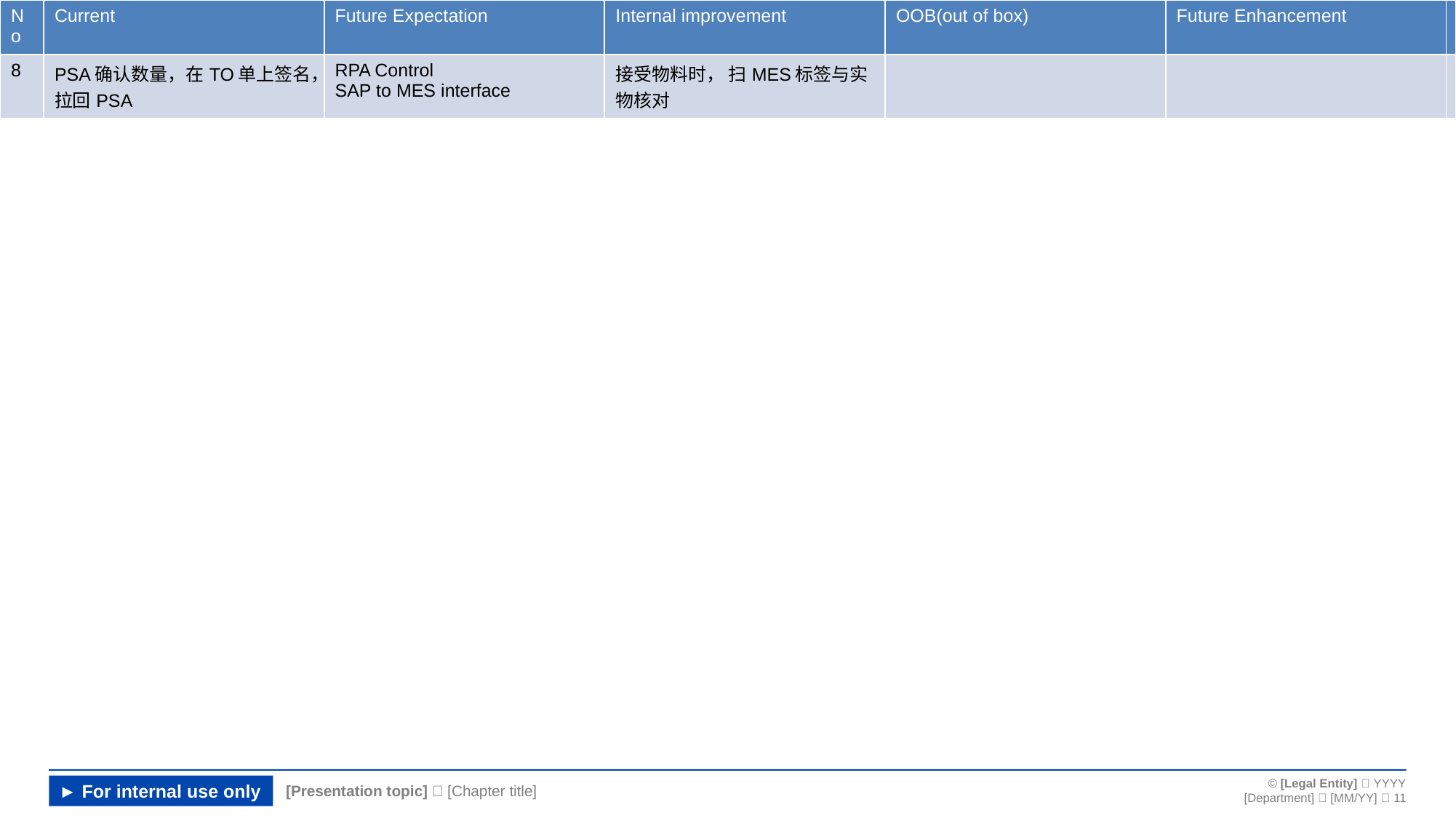

| No | Current | Future Expectation | Internal improvement | OOB(out of box) | Future Enhancement |  |
| --- | --- | --- | --- | --- | --- | --- |
| 8 | PSA确认数量，在TO单上签名，拉回PSA | RPA Control SAP to MES interface | 接受物料时， 扫MES标签与实物核对 |  |  |  |
#